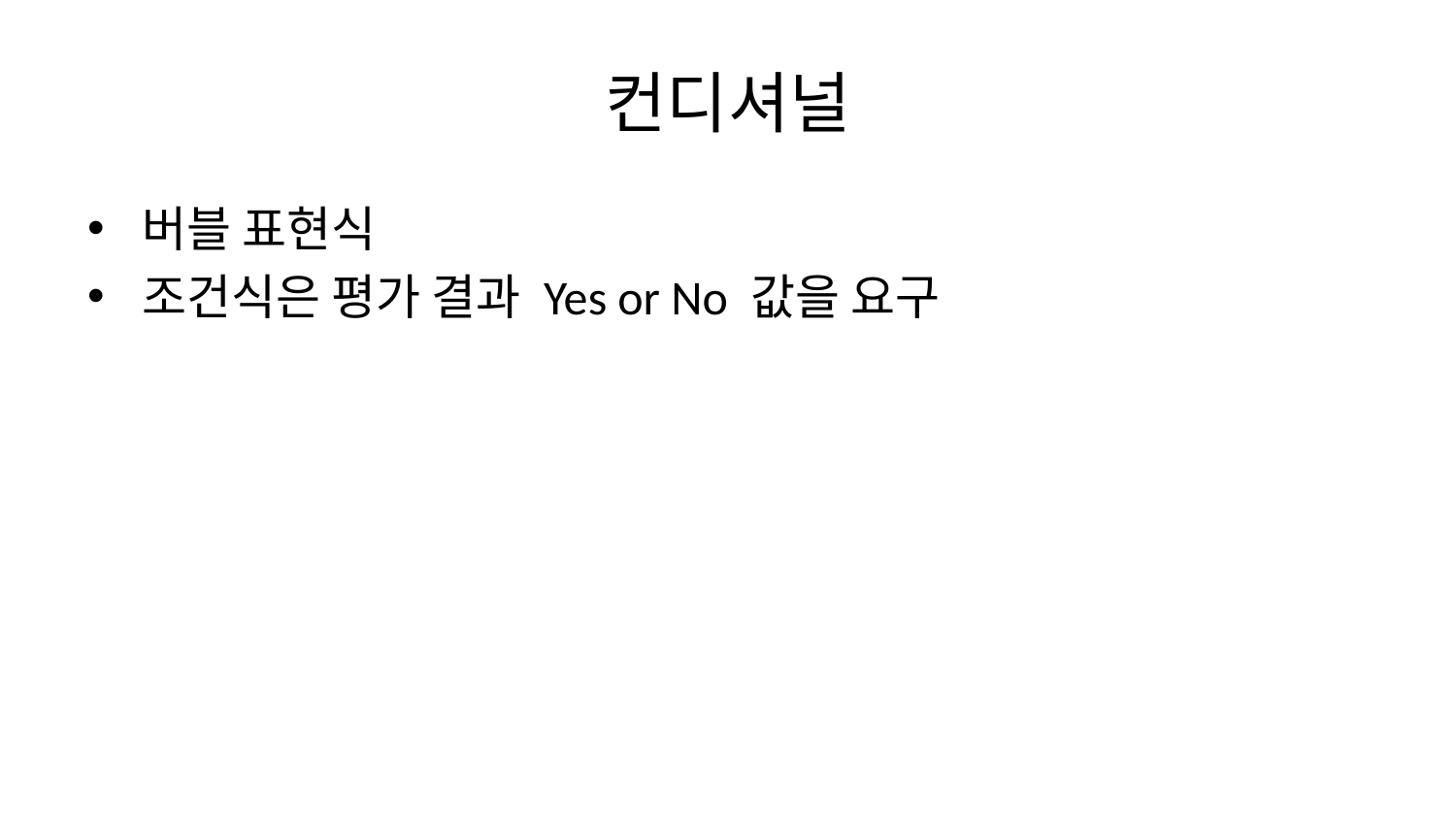

# 컨디셔널
버블 표현식
조건식은 평가 결과 Yes or No 값을 요구